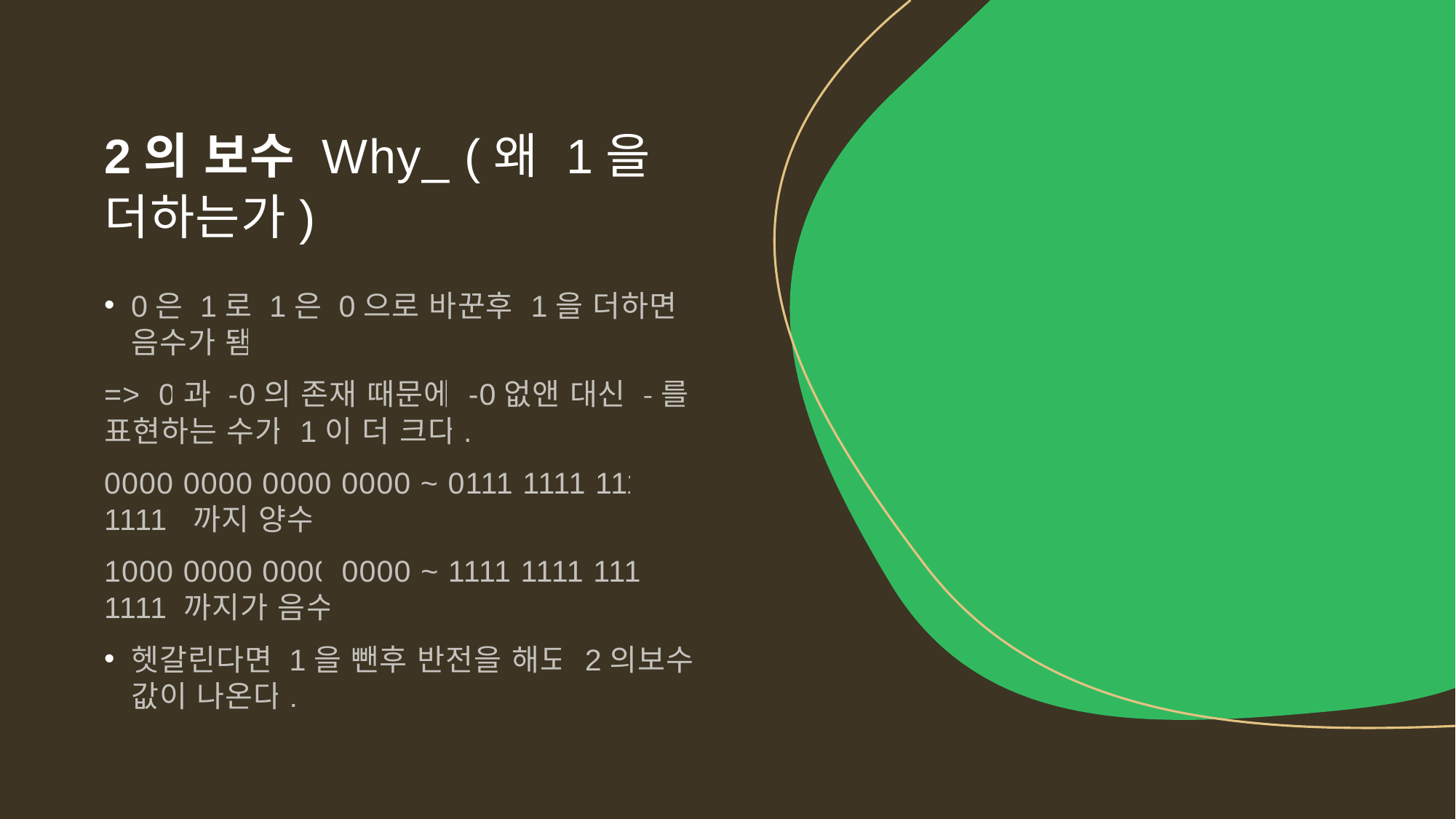

# 2의 보수 Why_ (왜 1을 더하는가)
0은 1로 1은 0으로 바꾼후 1을 더하면  음수가 됌
=>  0과 -0의 존재 때문에 -0없앤 대신 -를 표현하는 수가 1이 더 크다.
0000 0000 0000 0000 ~ 0111 1111 1111 1111  까지 양수
1000 0000 0000 0000 ~ 1111 1111 1111 1111 까지가 음수
헷갈린다면 1을 뺀후 반전을 해도 2의보수 값이 나온다.